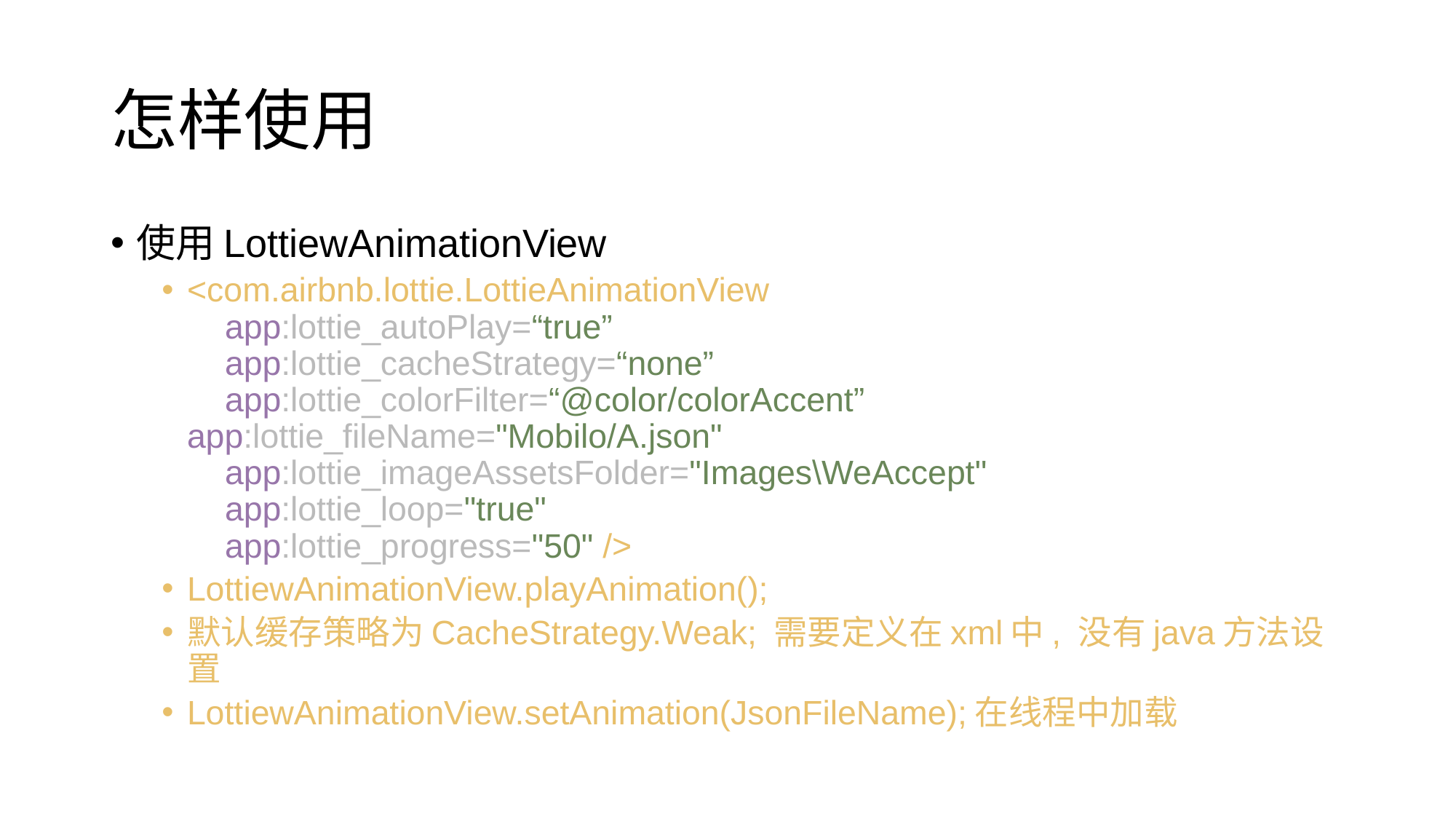

# 怎样使用
使用LottiewAnimationView
<com.airbnb.lottie.LottieAnimationView
    app:lottie_autoPlay=“true”
    app:lottie_cacheStrategy=“none”
    app:lottie_colorFilter=“@color/colorAccent”    		 		 app:lottie_fileName="Mobilo/A.json"
    app:lottie_imageAssetsFolder="Images\WeAccept"
    app:lottie_loop="true"
    app:lottie_progress="50" />
LottiewAnimationView.playAnimation();
默认缓存策略为CacheStrategy.Weak; 需要定义在xml中, 没有java方法设置
LottiewAnimationView.setAnimation(JsonFileName);在线程中加载